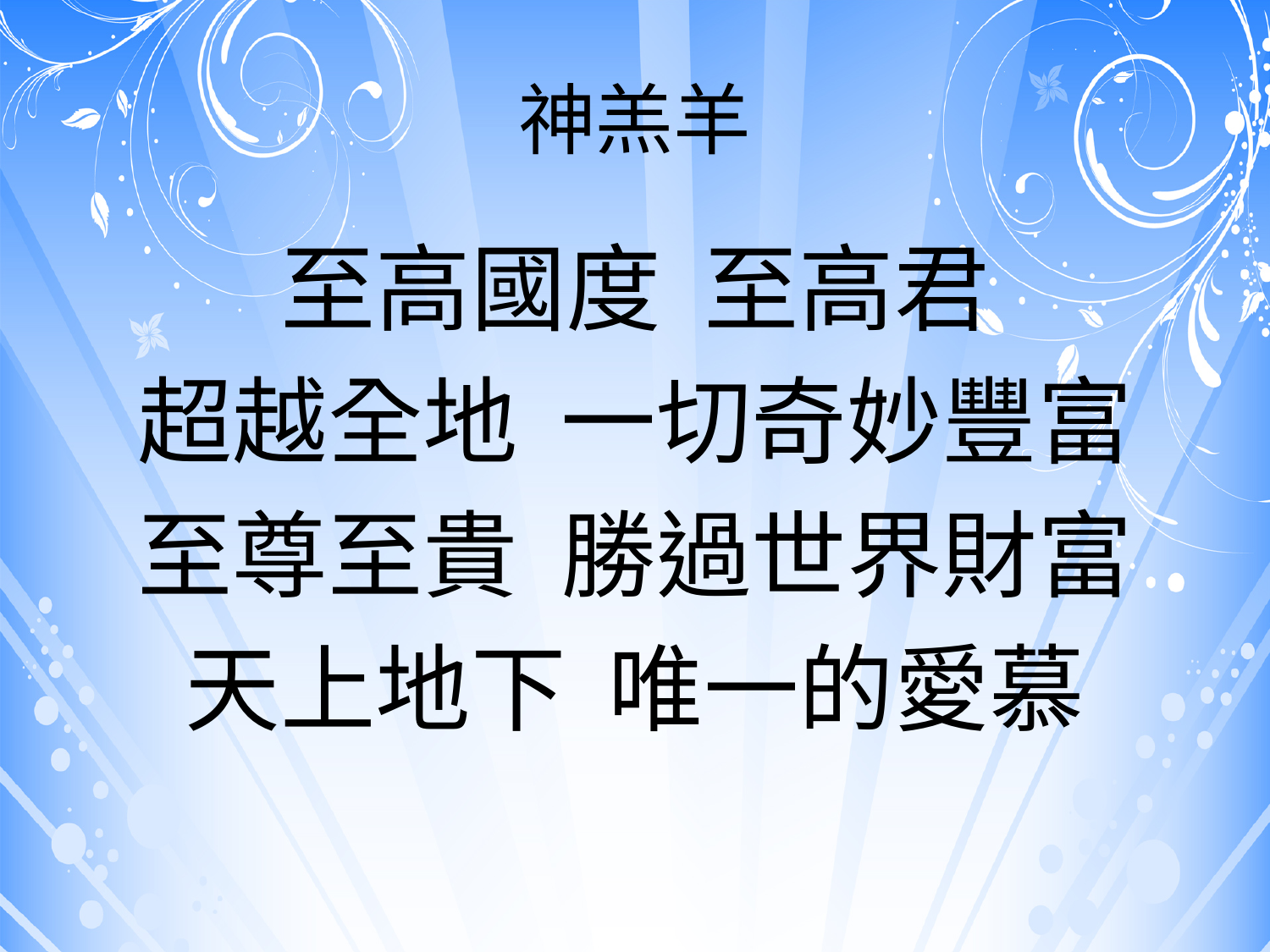

# 神羔羊
至高國度  至高君
超越全地  一切奇妙豐富
至尊至貴  勝過世界財富
天上地下  唯一的愛慕